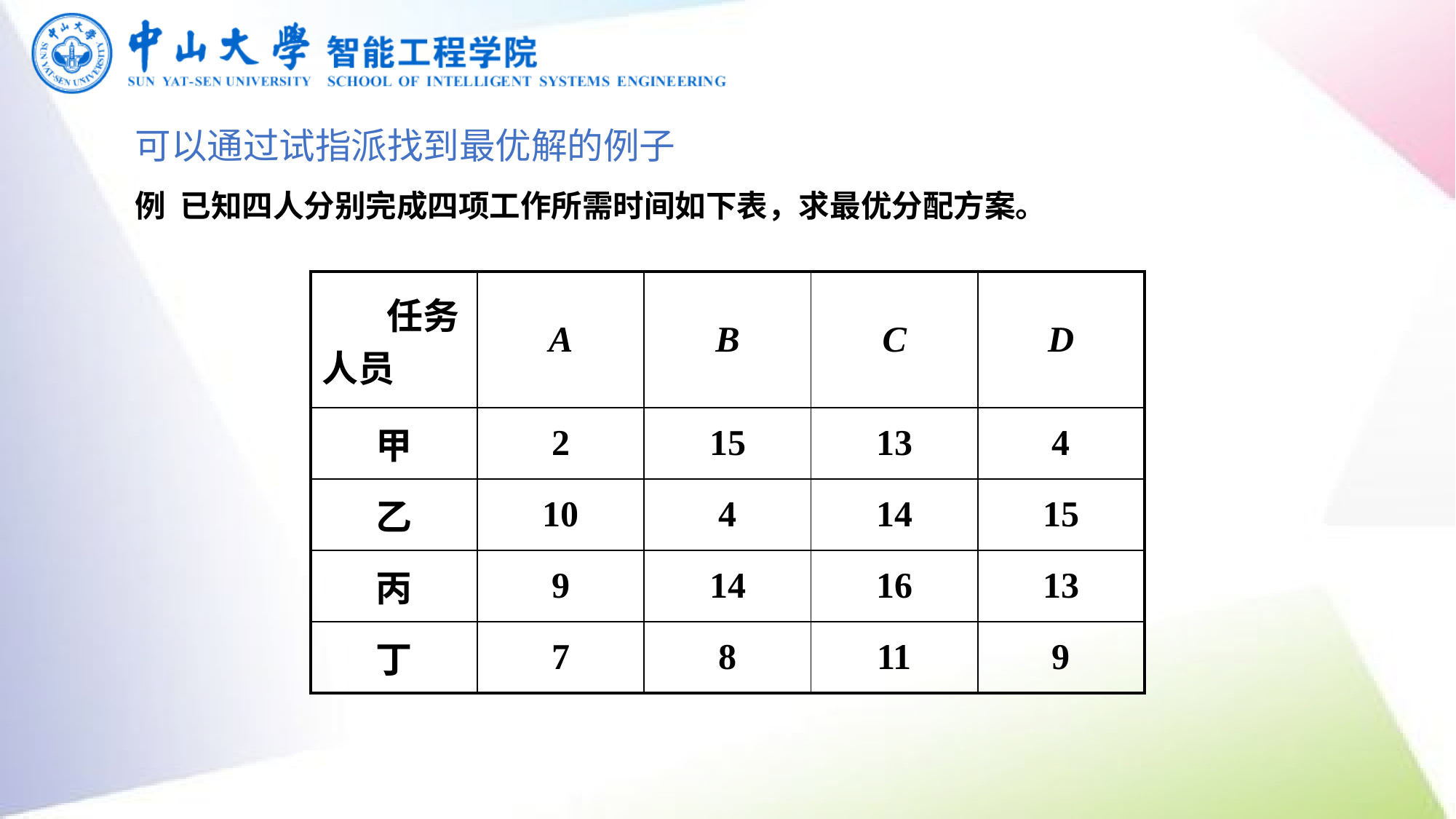

可以通过试指派找到最优解的例子
例  已知四人分别完成四项工作所需时间如下表，求最优分配方案。
| 任务 人员 | A | B | C | D |
| --- | --- | --- | --- | --- |
| 甲 | 2 | 15 | 13 | 4 |
| 乙 | 10 | 4 | 14 | 15 |
| 丙 | 9 | 14 | 16 | 13 |
| 丁 | 7 | 8 | 11 | 9 |